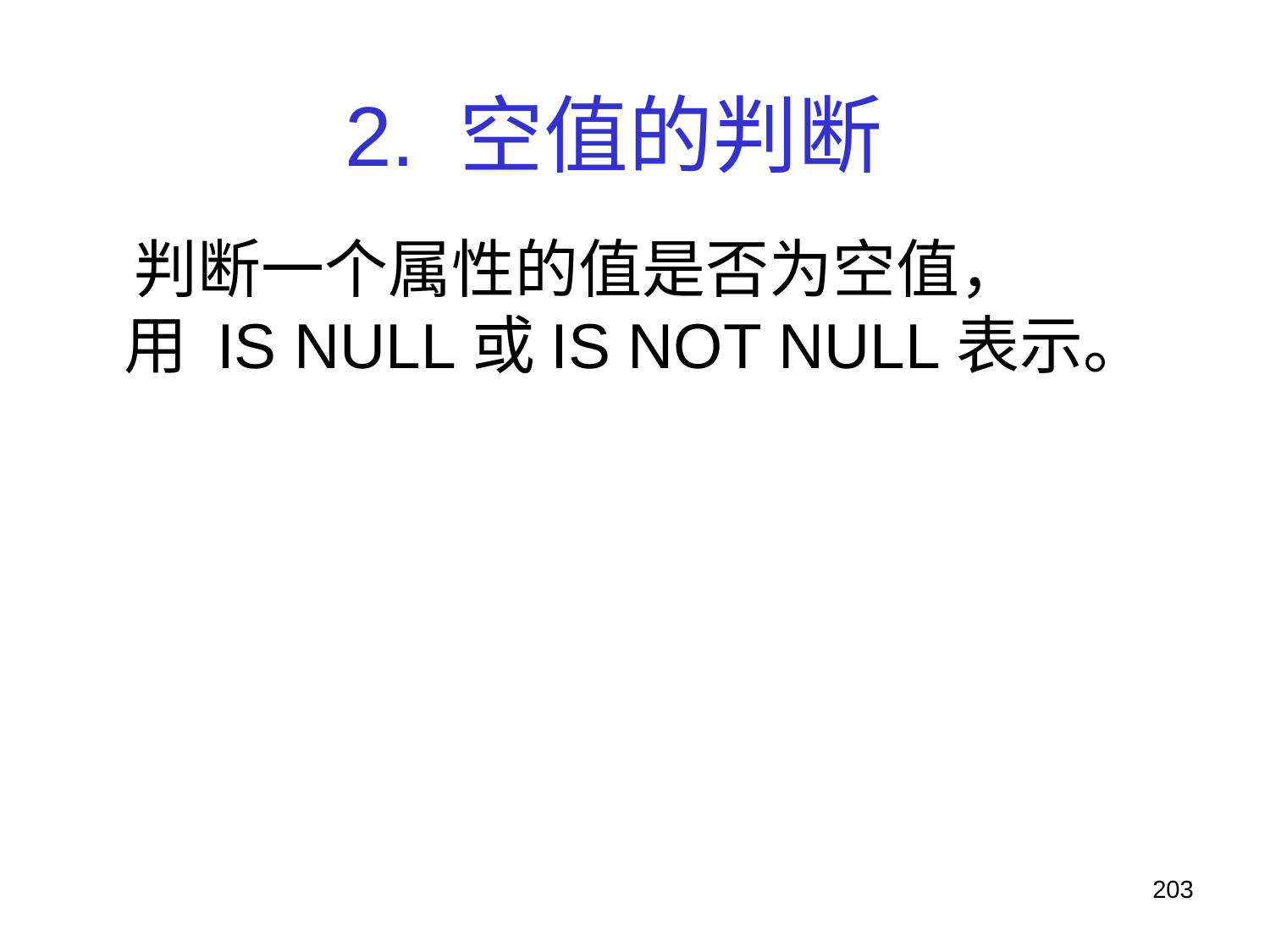

# 2. 空值的判断
   判断一个属性的值是否为空值，
用 IS NULL或IS NOT NULL表示。
203